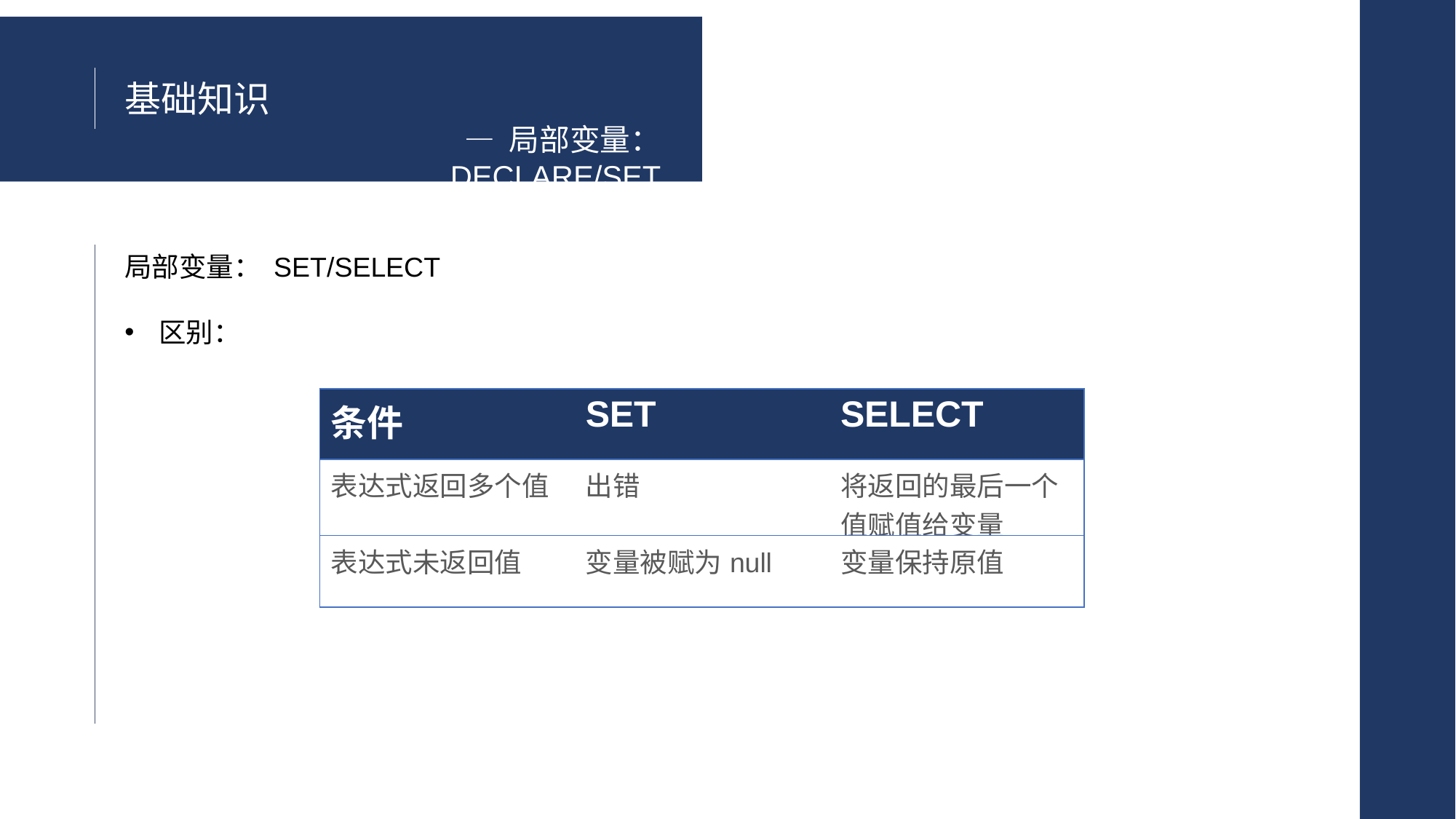

基础知识
— 局部变量： DECLARE/SET

局部变量： SET/SELECT

区别：

| 条件 | SET | SELECT |
| --- | --- | --- |
| 表达式返回多个值 | 出错 | 将返回的最后一个值赋值给变量 |
| 表达式未返回值 | 变量被赋为null | 变量保持原值 |